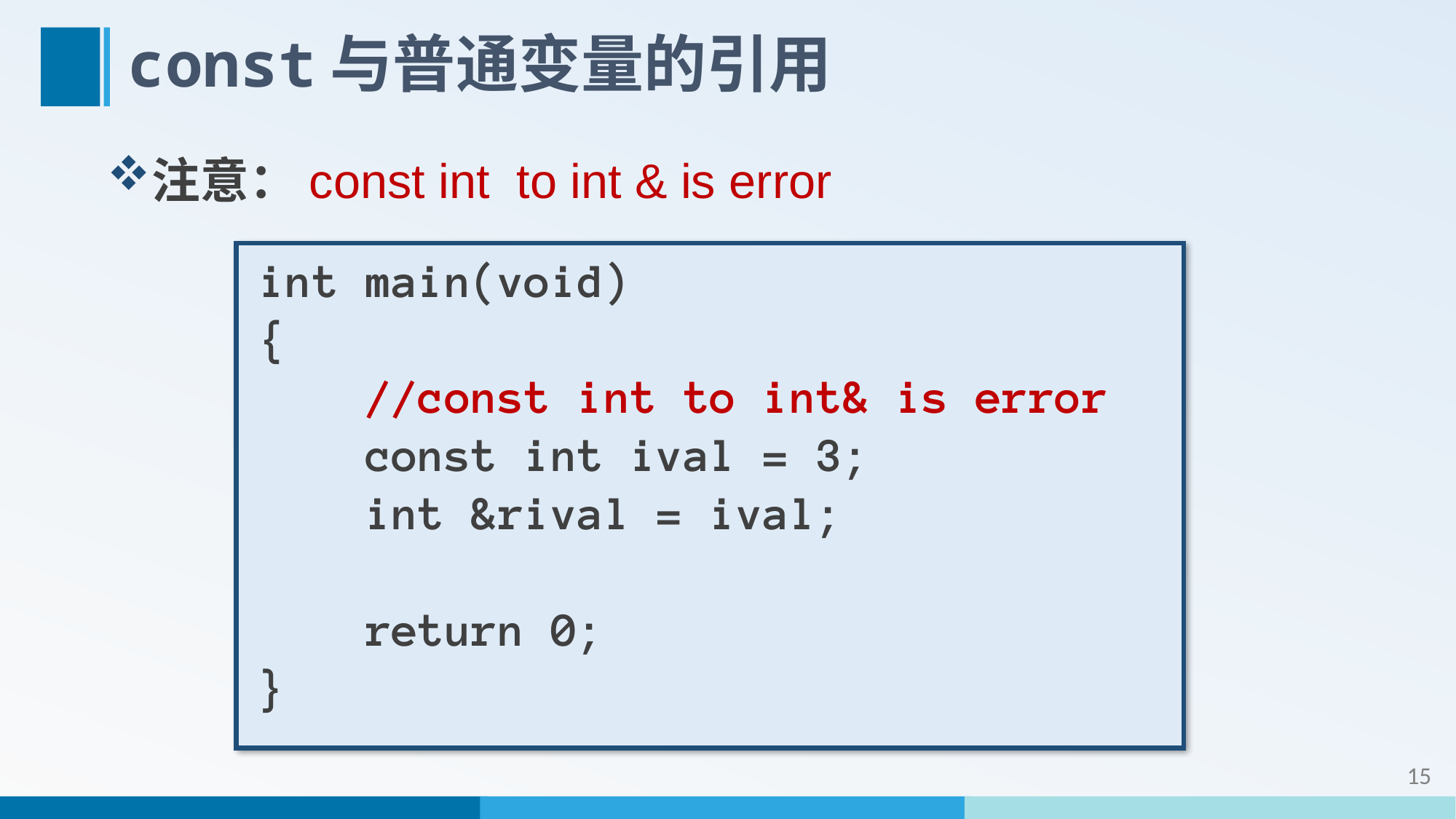

# const与普通变量的引用
注意：const int  to int & is error
int main(void)
{
    //const int to int& is error
    const int ival = 3;
    int &rival = ival;

    return 0;
}